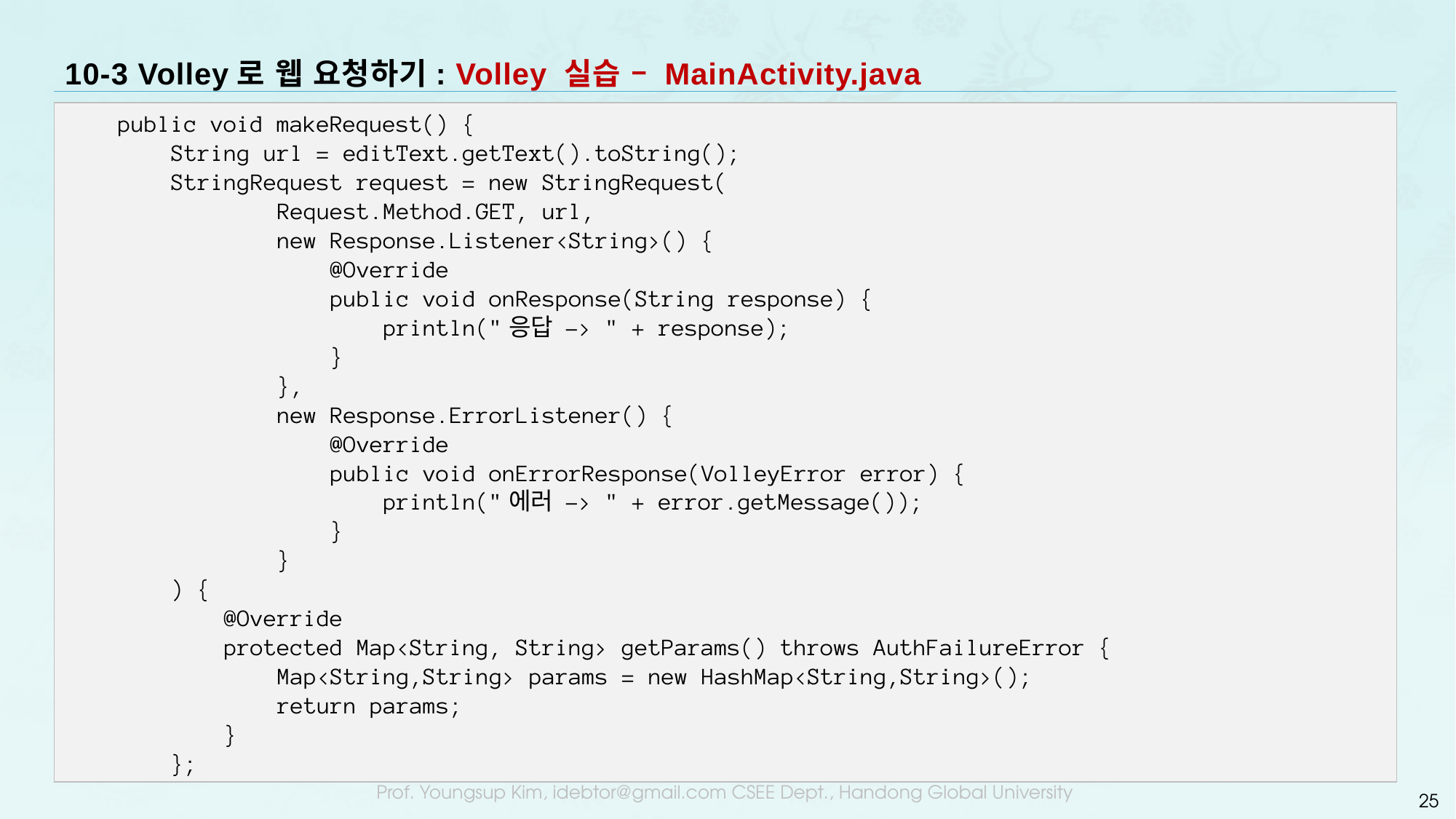

# 10-3 Volley로 웹 요청하기: Volley 실습 – MainActivity.java

    public void makeRequest() {
        String url = editText.getText().toString();
        StringRequest request = new StringRequest(
                Request.Method.GET, url,
                new Response.Listener<String>() {
                    @Override
                    public void onResponse(String response) {
                        println("응답 -> " + response);
                    }
                },
                new Response.ErrorListener() {
                    @Override
                    public void onErrorResponse(VolleyError error) {
                        println("에러 -> " + error.getMessage());
                    }
                }
        ) {
            @Override
            protected Map<String, String> getParams() throws AuthFailureError {
                Map<String,String> params = new HashMap<String,String>();
                return params;
            }
        };
25